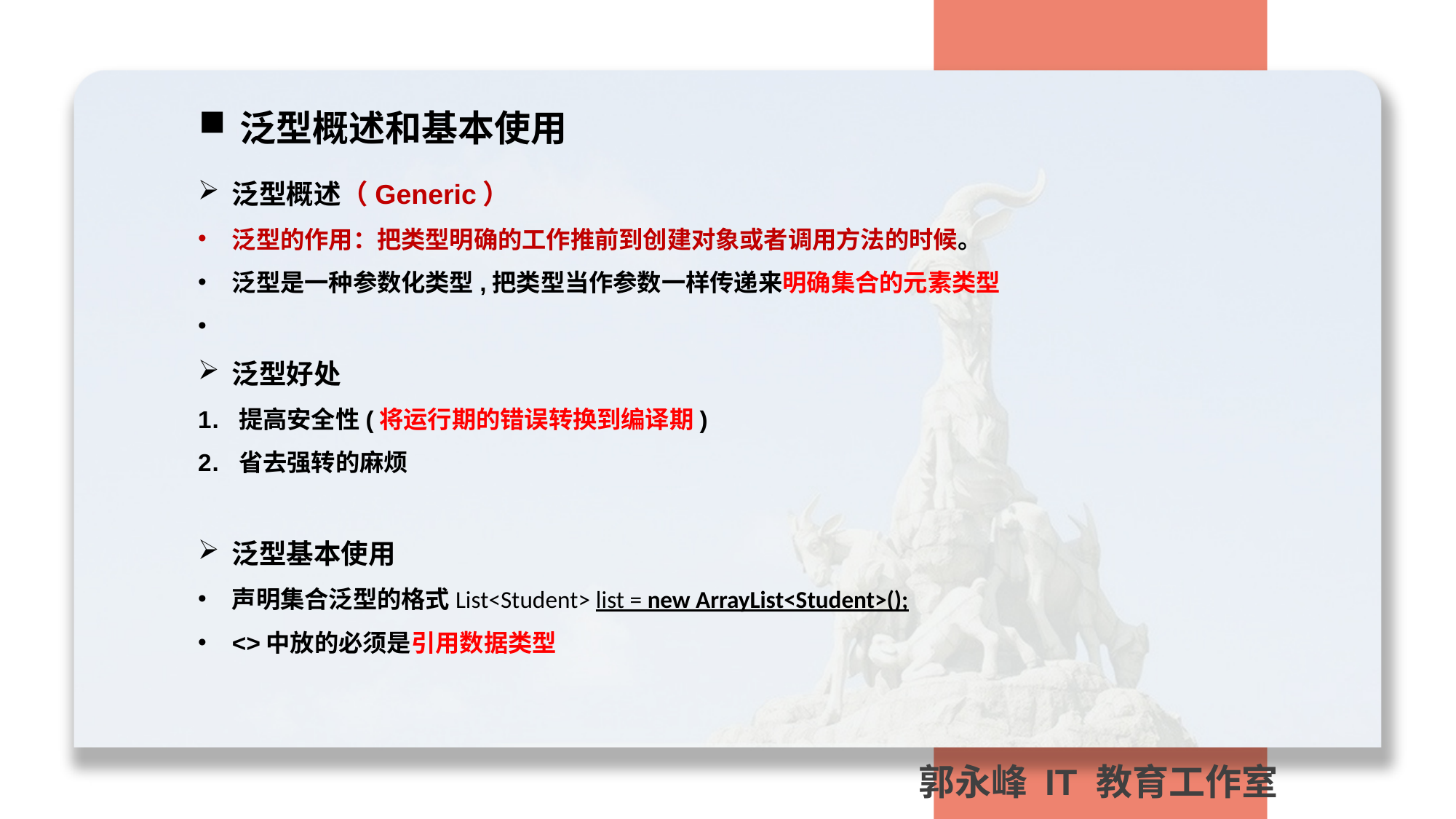

泛型概述和基本使用
泛型概述（Generic）
泛型的作用：把类型明确的工作推前到创建对象或者调用方法的时候。
泛型是一种参数化类型,把类型当作参数一样传递来明确集合的元素类型

泛型好处
提高安全性(将运行期的错误转换到编译期)
省去强转的麻烦

泛型基本使用
声明集合泛型的格式List<Student> list = new ArrayList<Student>();
<>中放的必须是引用数据类型